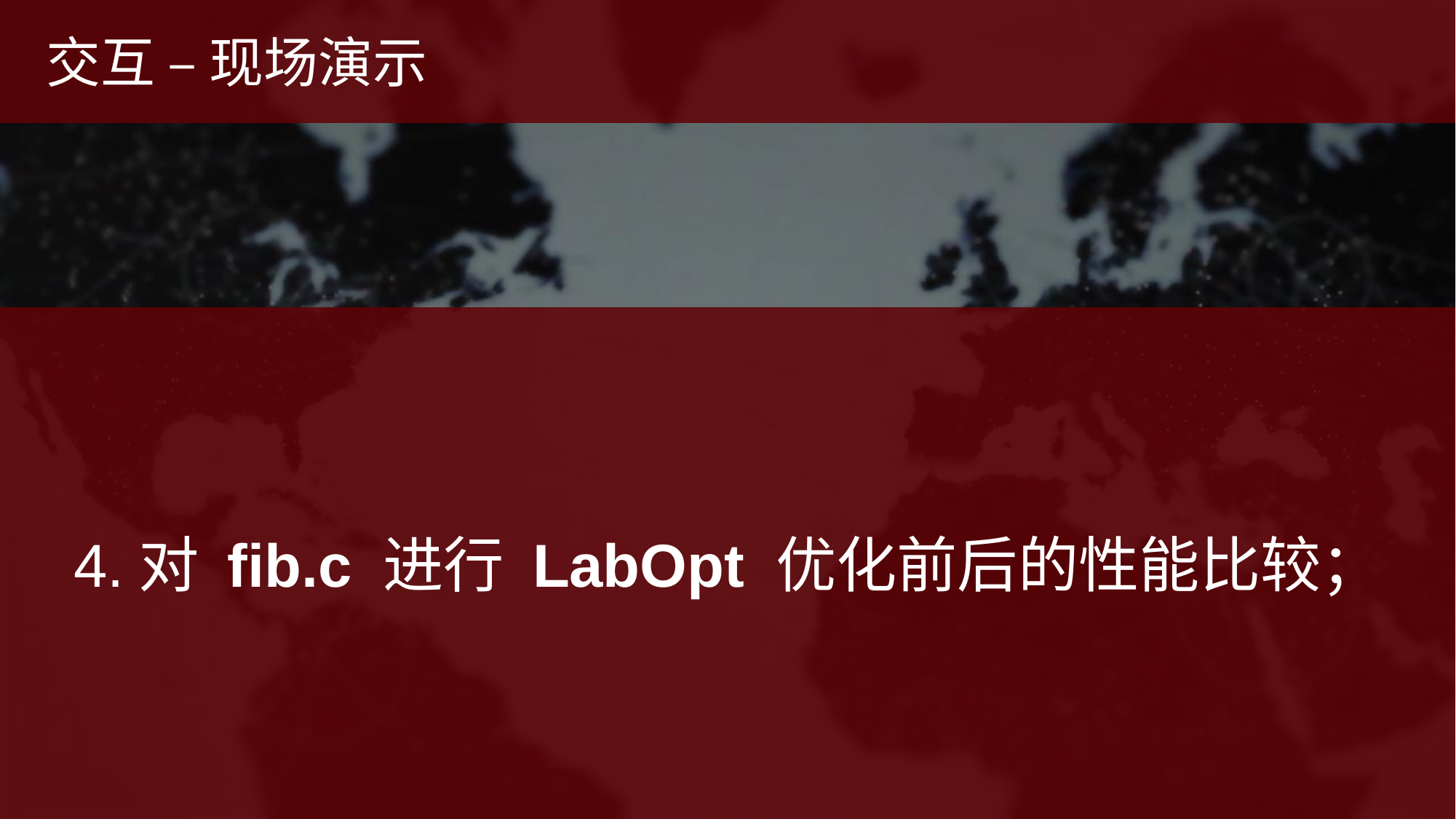

交互 – 现场演示

4.对 fib.c 进行 LabOpt 优化前后的性能比较；